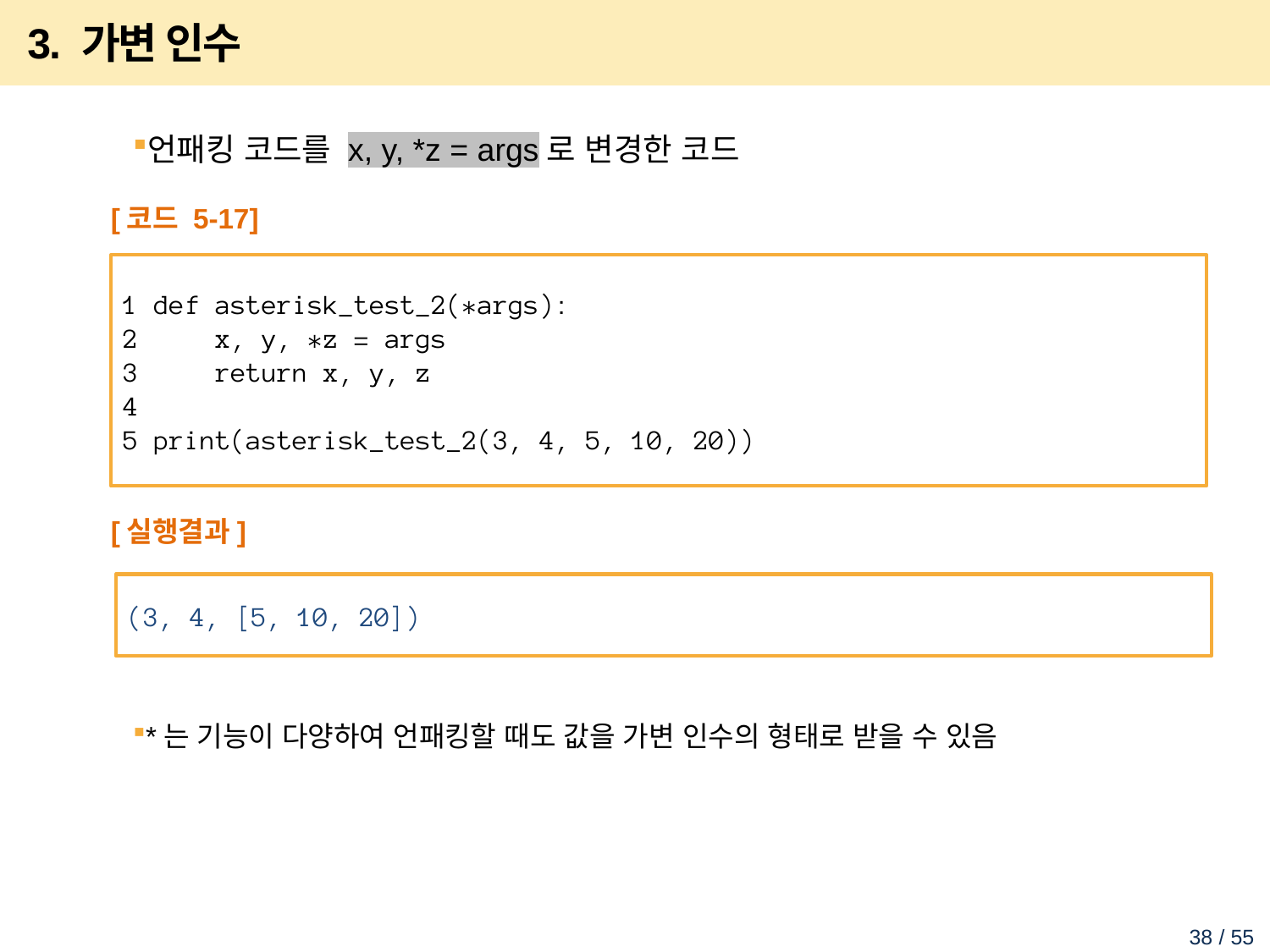

# 3. 가변 인수
언패킹 코드를 x, y, *z = args로 변경한 코드

*는 기능이 다양하여 언패킹할 때도 값을 가변 인수의 형태로 받을 수 있음
[코드 5-17]
1 def asterisk_test_2(*args):
2     x, y, *z = args
3     return x, y, z
4
5 print(asterisk_test_2(3, 4, 5, 10, 20))
[실행결과]
(3, 4, [5, 10, 20])